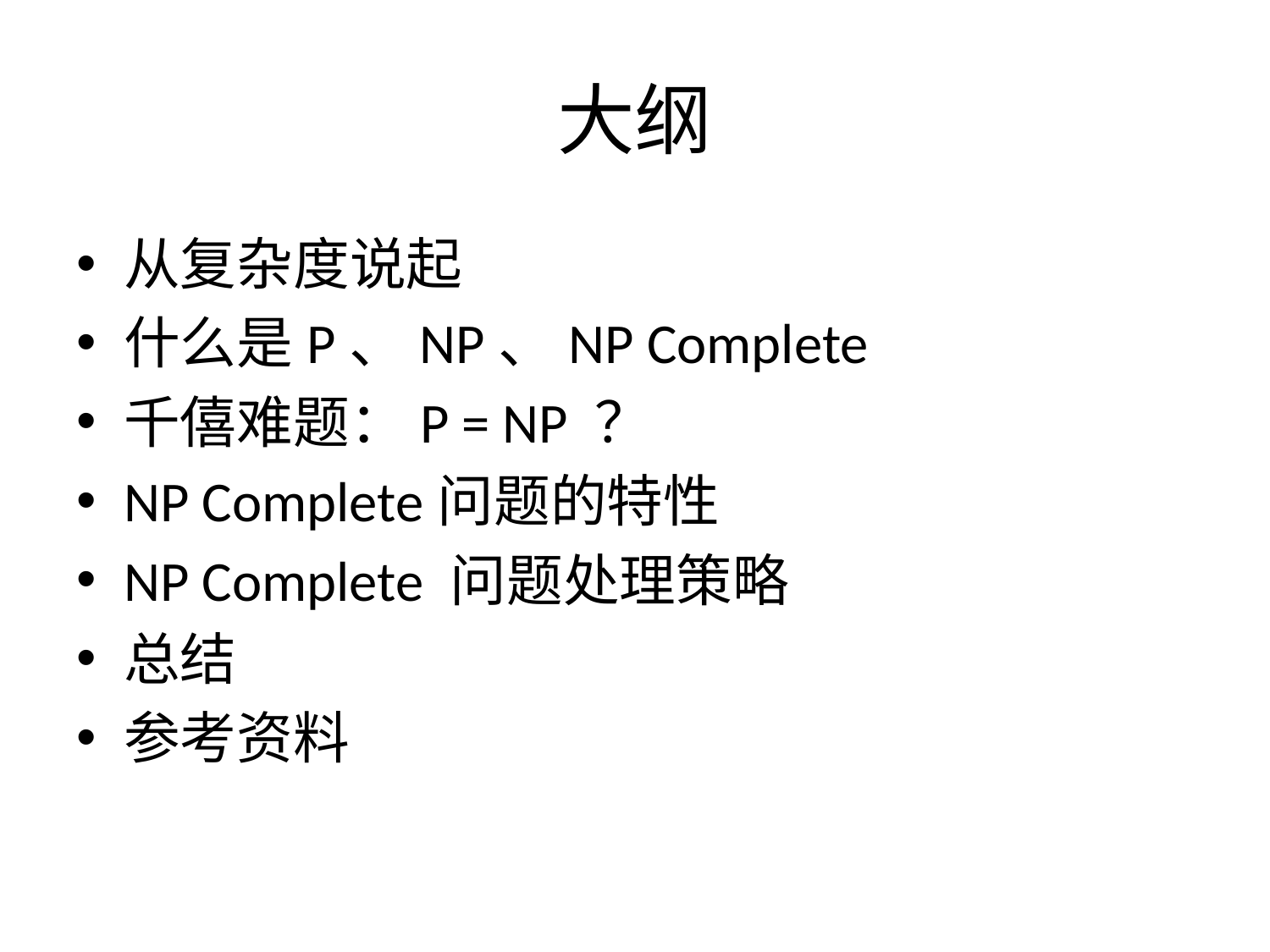

# 大纲
从复杂度说起
什么是P、NP、NP Complete
千僖难题：P = NP ？
NP Complete问题的特性
NP Complete 问题处理策略
总结
参考资料